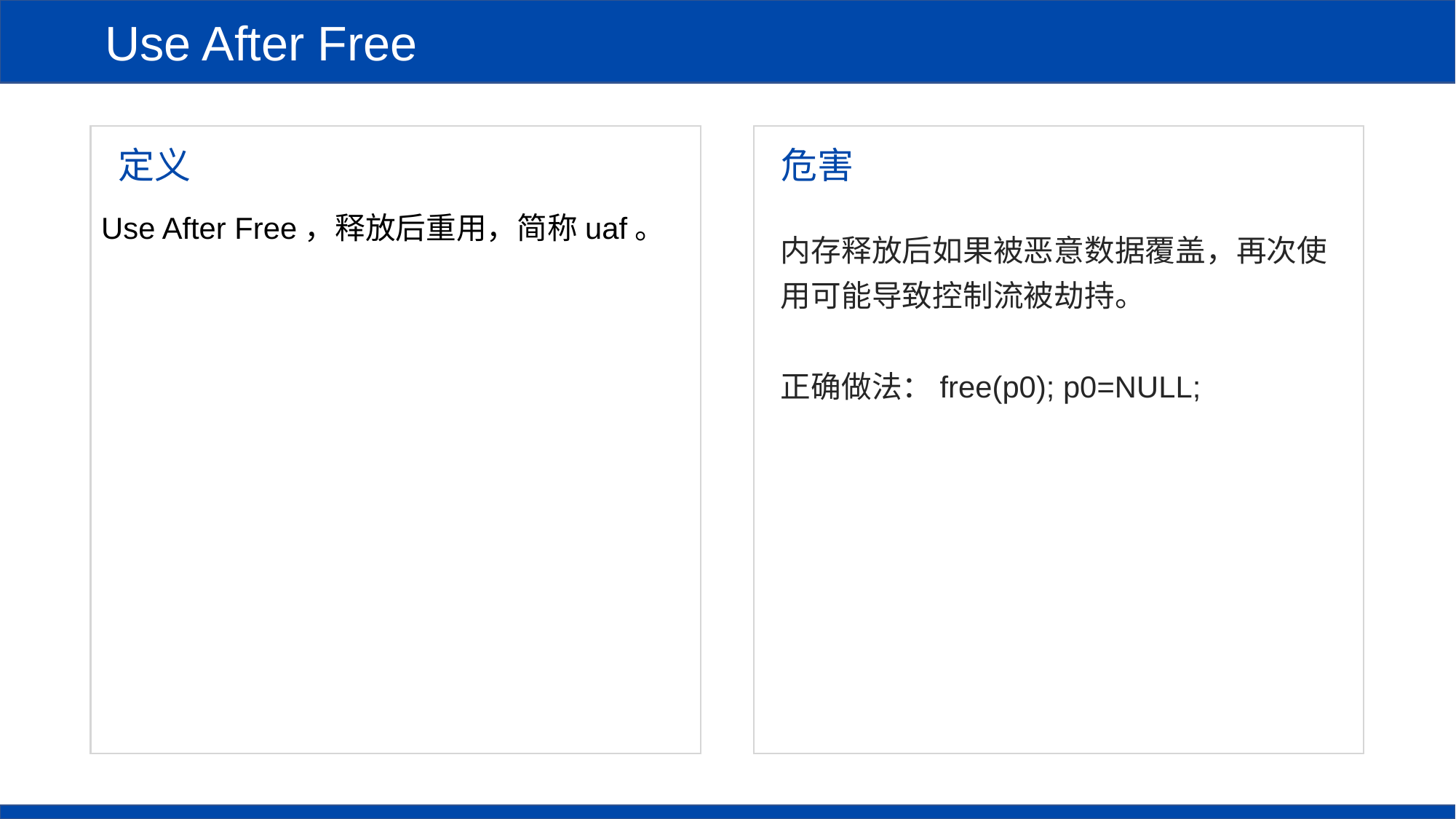

Use After Free

定义
危害
Use After Free，释放后重用，简称uaf。
内存释放后如果被恶意数据覆盖，再次使用可能导致控制流被劫持。

正确做法：free(p0); p0=NULL;